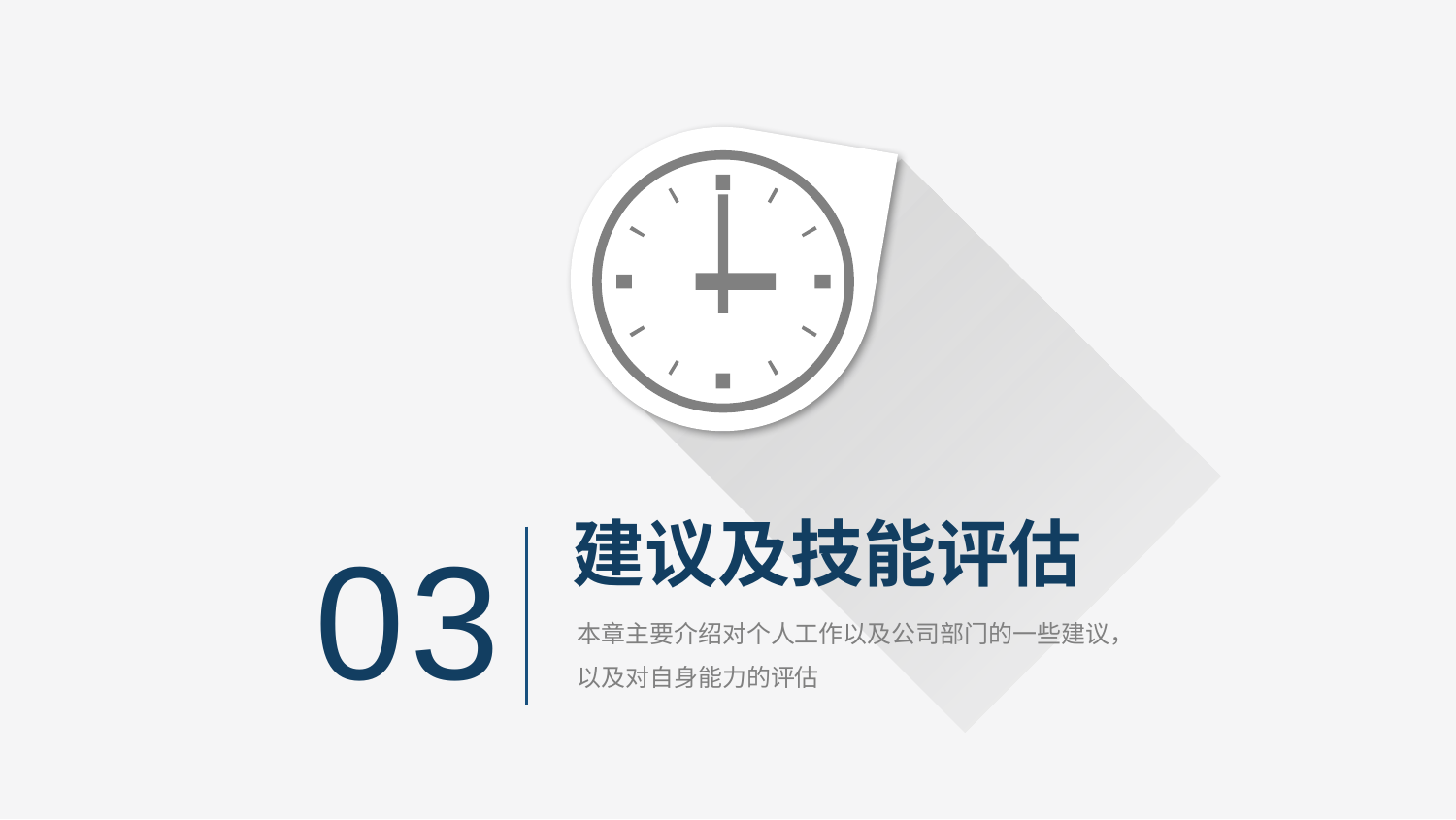

建议及技能评估
03
本章主要介绍对个人工作以及公司部门的一些建议，以及对自身能力的评估